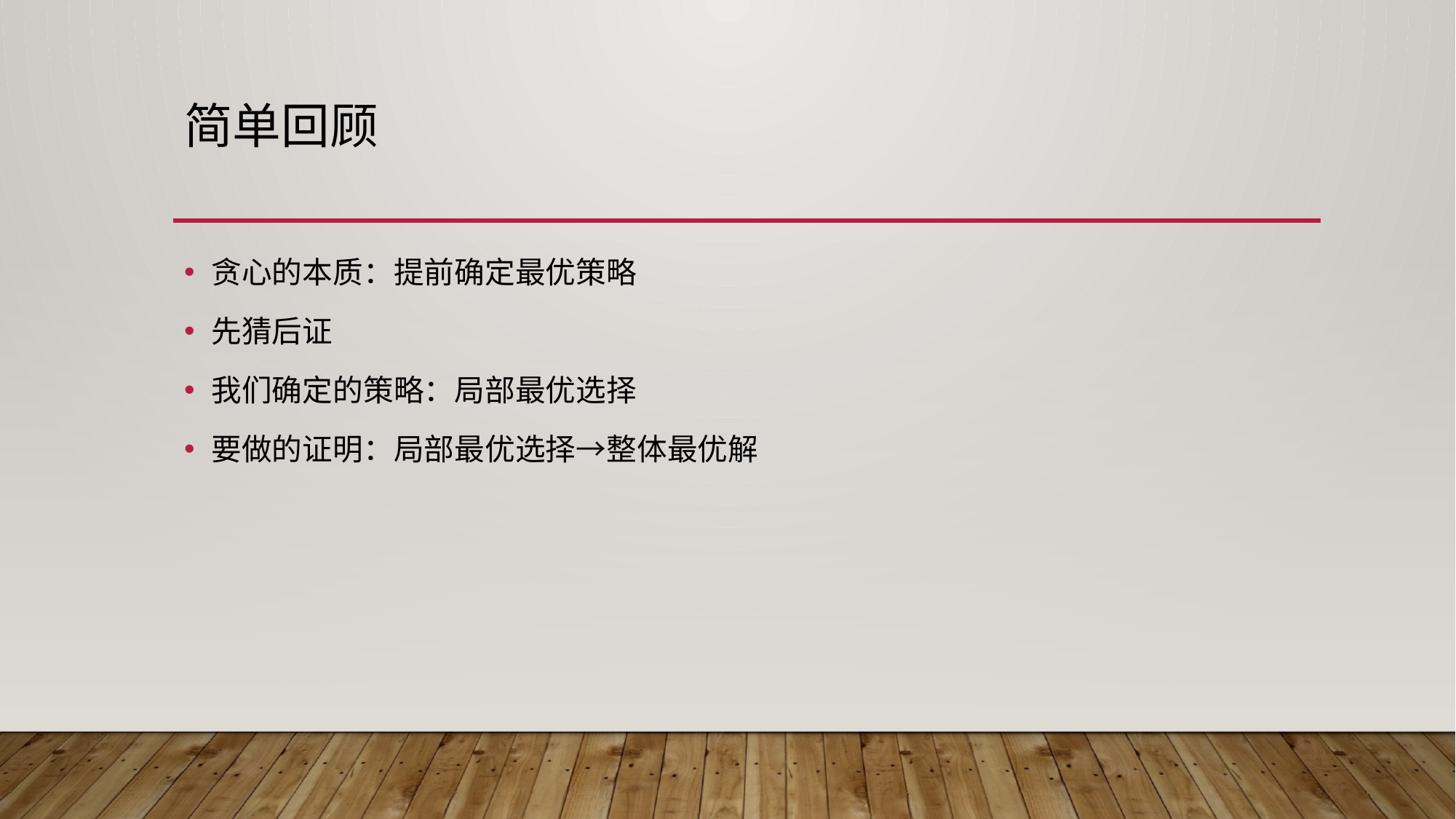

# 简单回顾
贪心的本质：提前确定最优策略
先猜后证
我们确定的策略：局部最优选择
要做的证明：局部最优选择→整体最优解